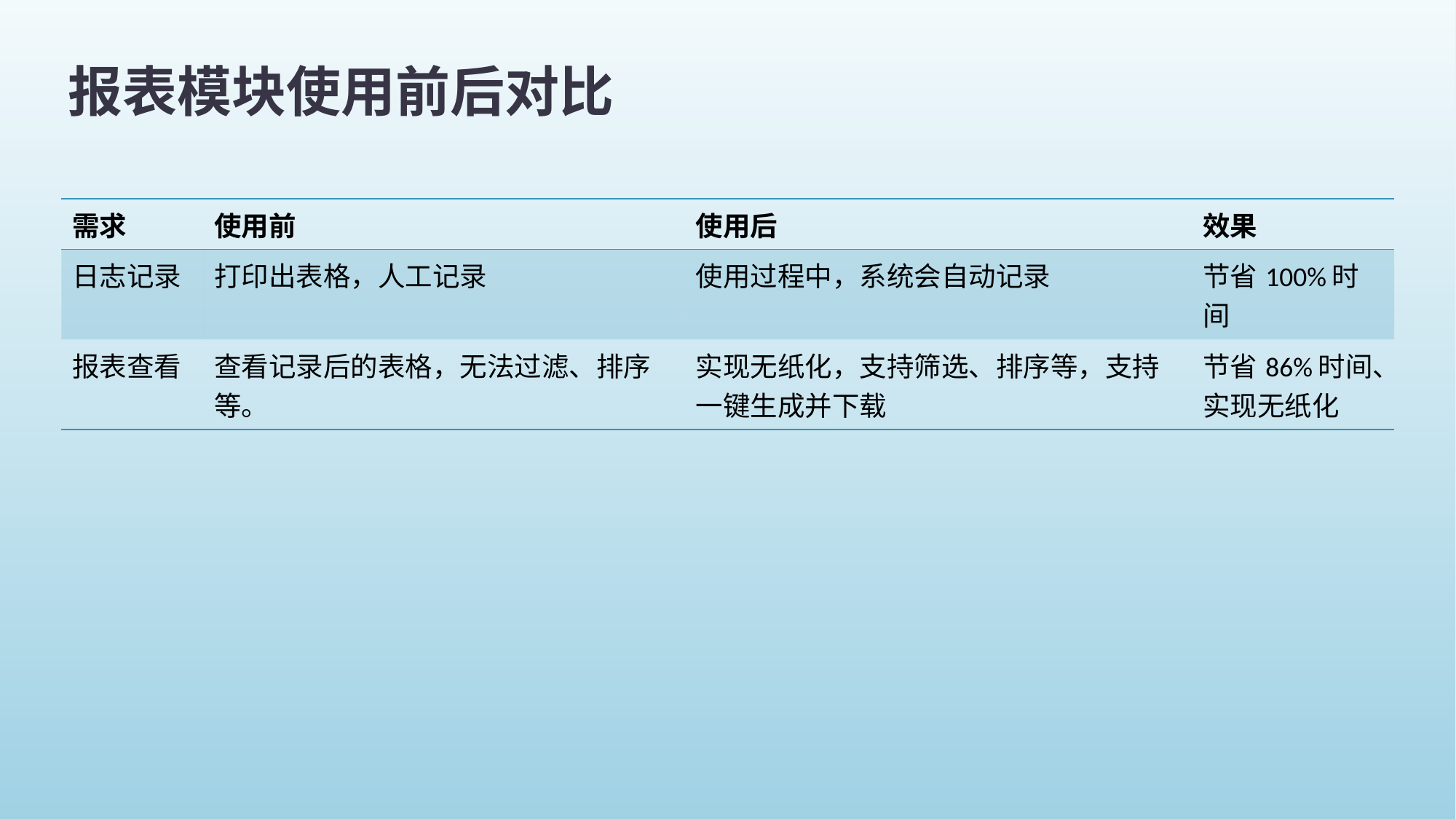

# 报表模块使用前后对比
| 需求 | 使用前 | 使用后 | 效果 |
| --- | --- | --- | --- |
| 日志记录 | 打印出表格，人工记录 | 使用过程中，系统会自动记录 | 节省100%时间 |
| 报表查看 | 查看记录后的表格，无法过滤、排序等。 | 实现无纸化，支持筛选、排序等，支持一键生成并下载 | 节省86%时间、实现无纸化 |